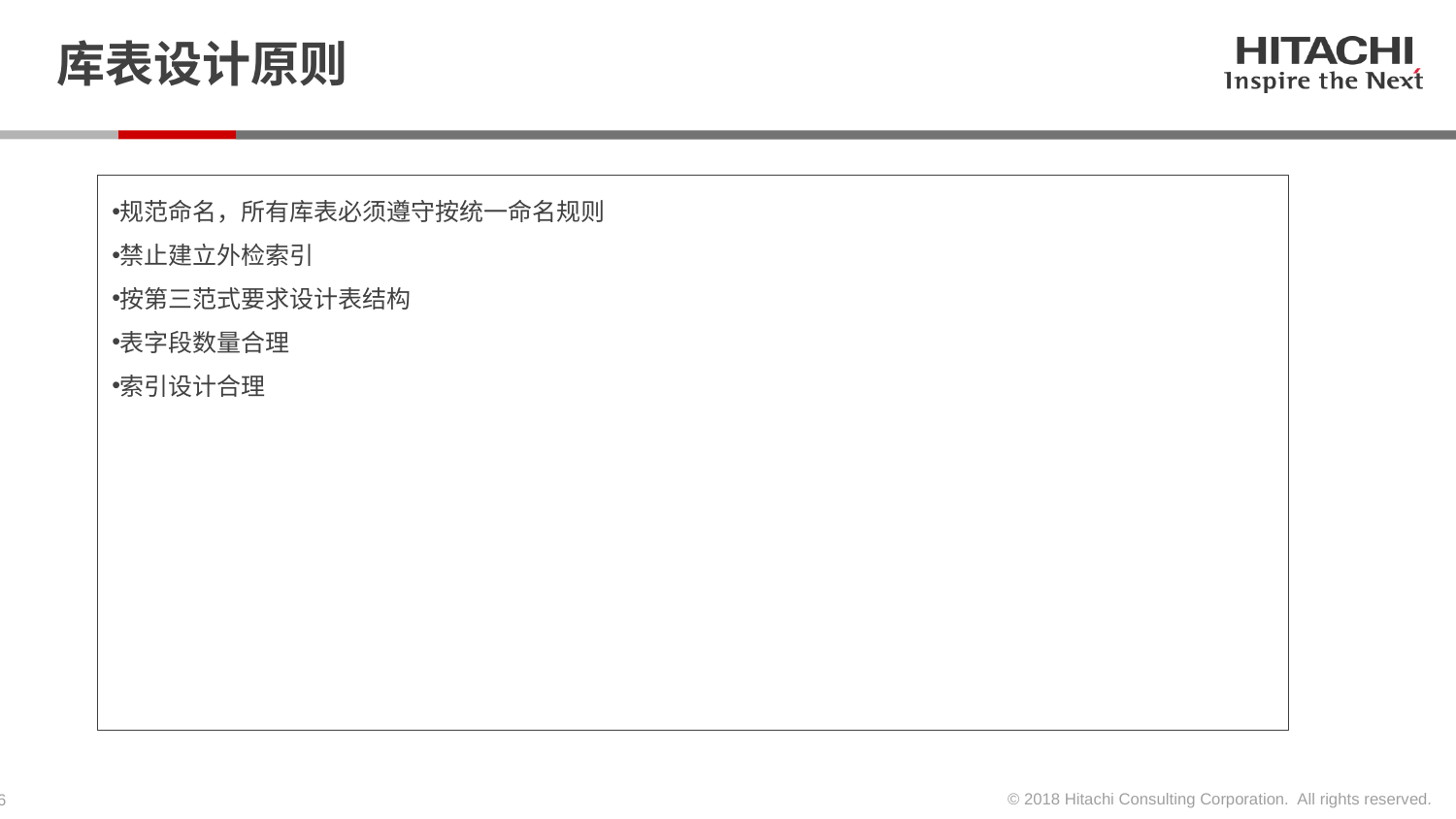

# 库表设计原则
规范命名，所有库表必须遵守按统一命名规则
禁止建立外检索引
按第三范式要求设计表结构
表字段数量合理
索引设计合理